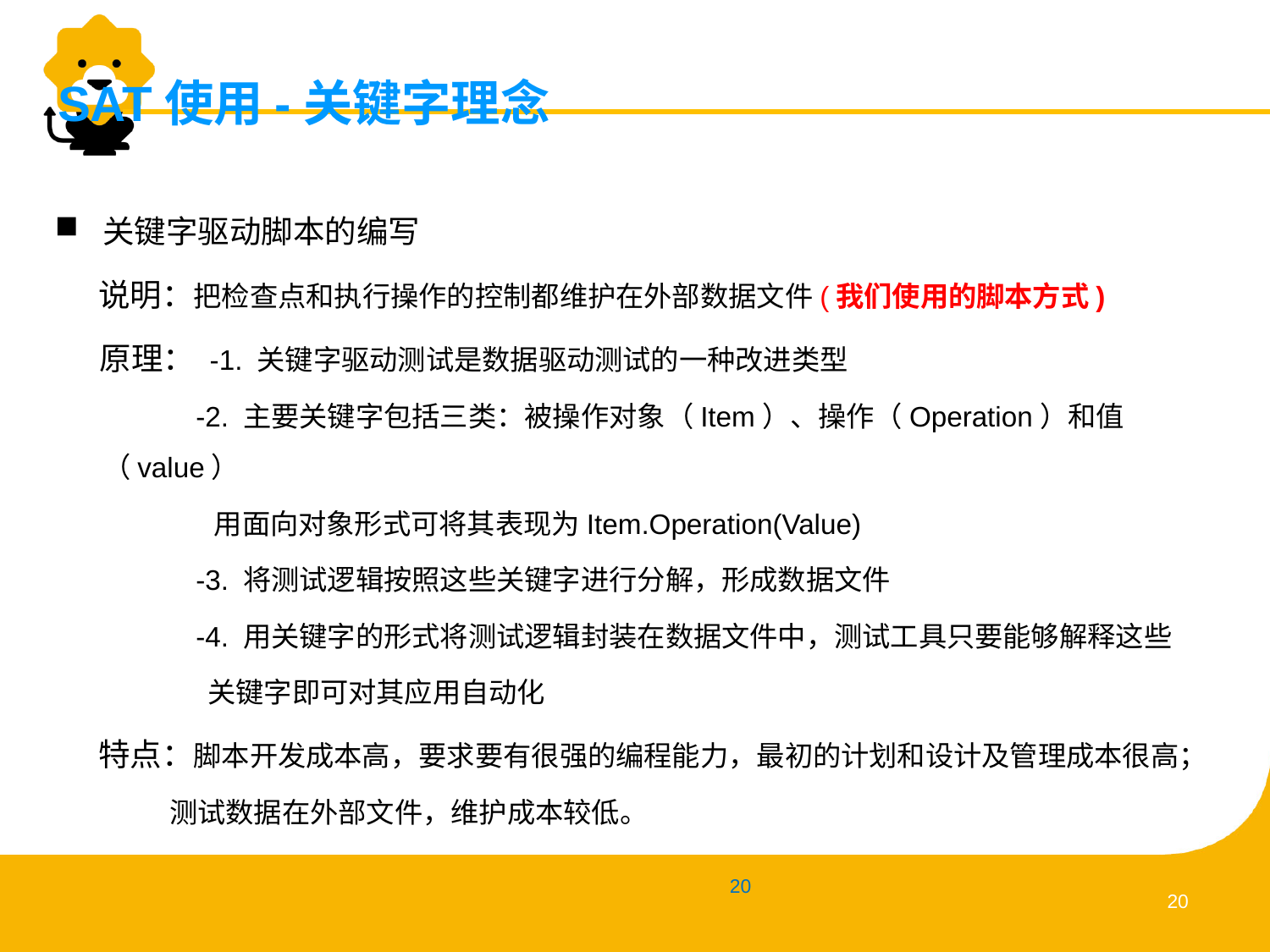

# SAT使用-关键字理念

关键字驱动脚本的编写
     说明：把检查点和执行操作的控制都维护在外部数据文件(我们使用的脚本方式)
      原理： -1. 关键字驱动测试是数据驱动测试的一种改进类型
                  -2. 主要关键字包括三类：被操作对象（Item）、操作（Operation）和值（value）
                        用面向对象形式可将其表现为Item.Operation(Value)
                  -3. 将测试逻辑按照这些关键字进行分解，形成数据文件
                  -4. 用关键字的形式将测试逻辑封装在数据文件中，测试工具只要能够解释这些
                       关键字即可对其应用自动化
     特点：脚本开发成本高，要求要有很强的编程能力，最初的计划和设计及管理成本很高；
                 测试数据在外部文件，维护成本较低。

20